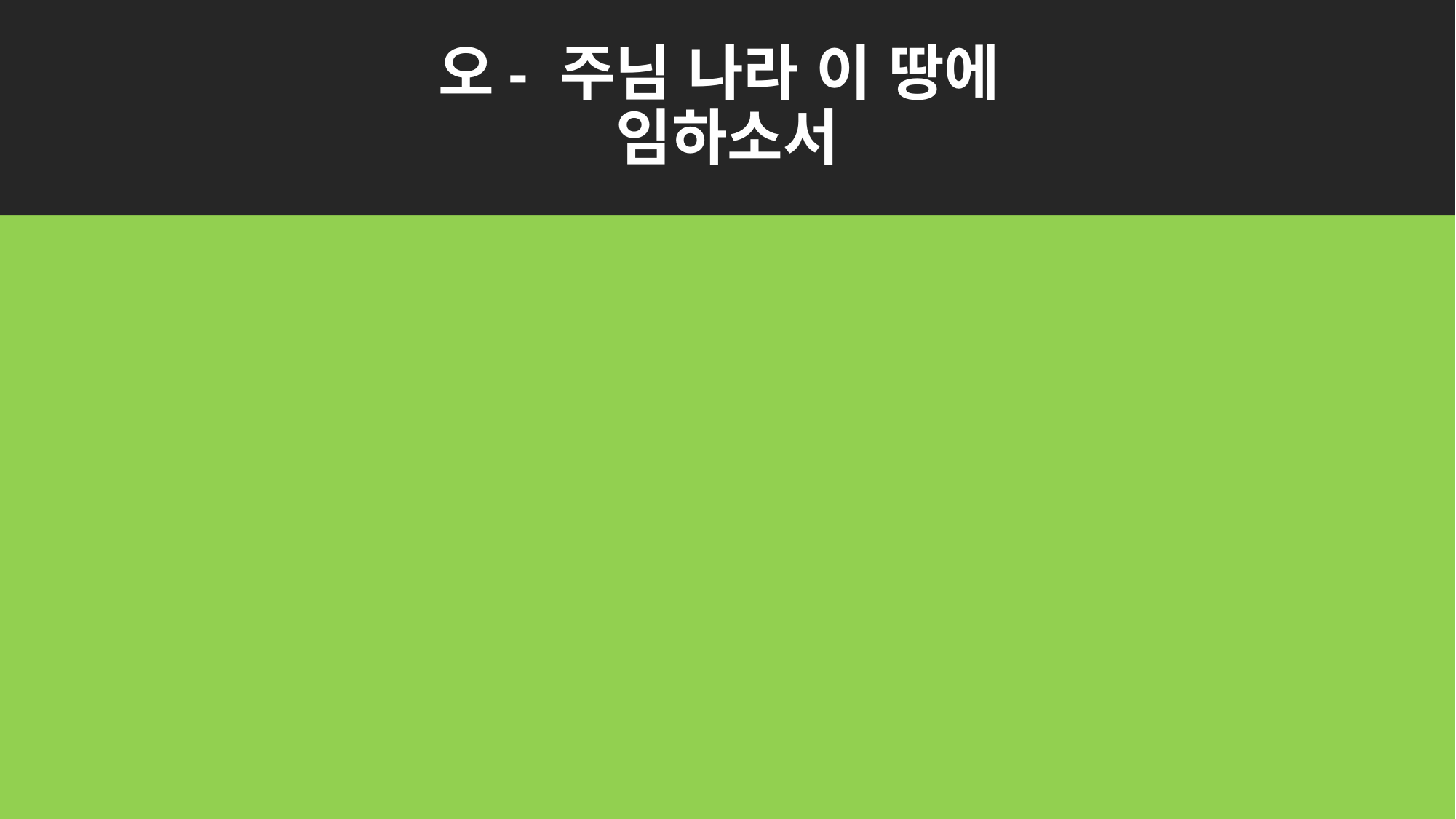

# 오- 주님 나라 이 땅에 임하소서